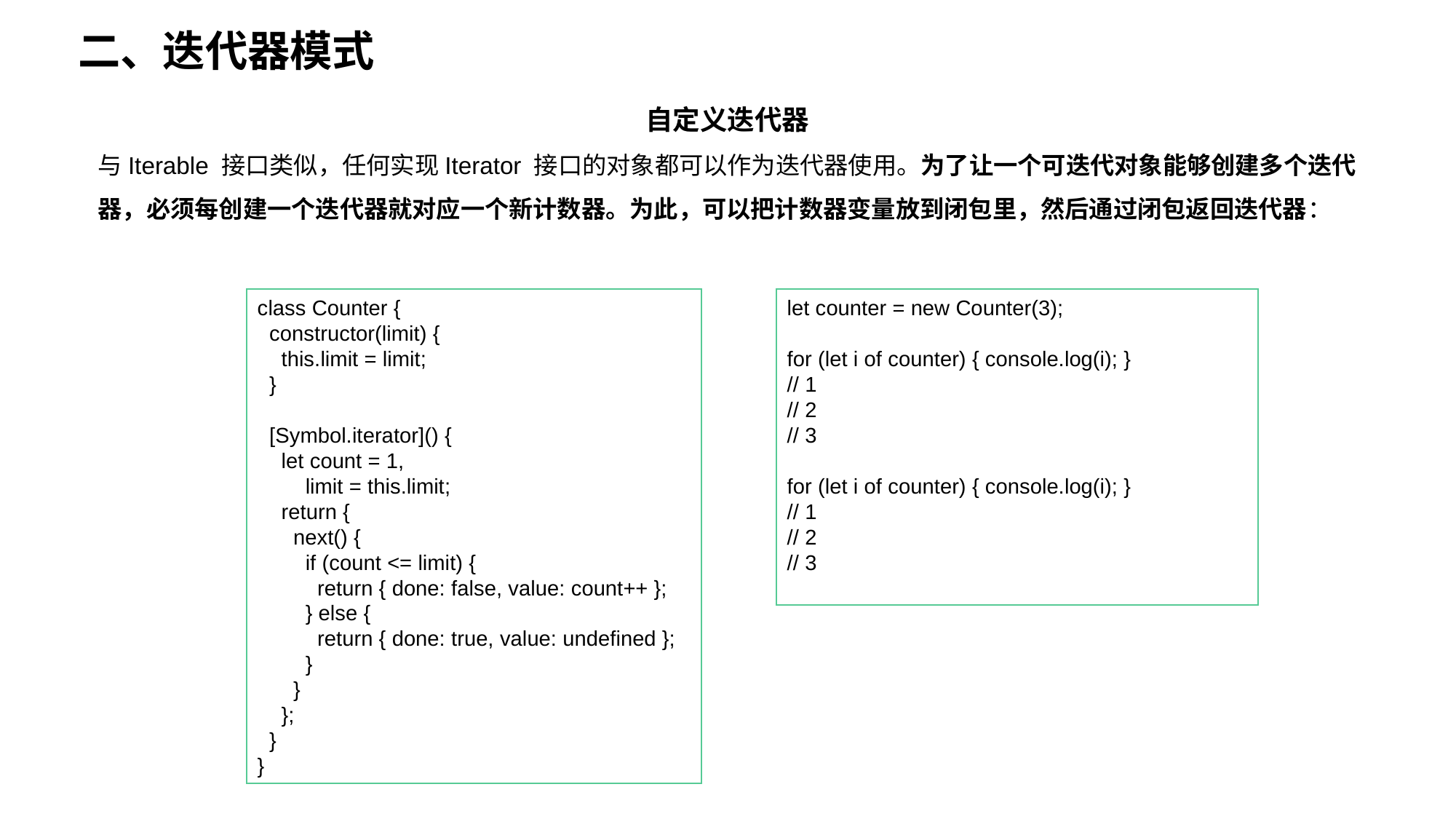

二、迭代器模式
自定义迭代器
与Iterable 接口类似，任何实现Iterator 接口的对象都可以作为迭代器使用。为了让一个可迭代对象能够创建多个迭代器，必须每创建一个迭代器就对应一个新计数器。为此，可以把计数器变量放到闭包里，然后通过闭包返回迭代器：
class Counter {
  constructor(limit) {
    this.limit = limit;
  }

  [Symbol.iterator]() {
    let count = 1,
        limit = this.limit;
    return {
      next() {
        if (count <= limit) {
          return { done: false, value: count++ };
        } else {
          return { done: true, value: undefined };
        }
      }
    };
  }
}
let counter = new Counter(3);

for (let i of counter) { console.log(i); }
// 1
// 2
// 3

for (let i of counter) { console.log(i); }
// 1
// 2
// 3